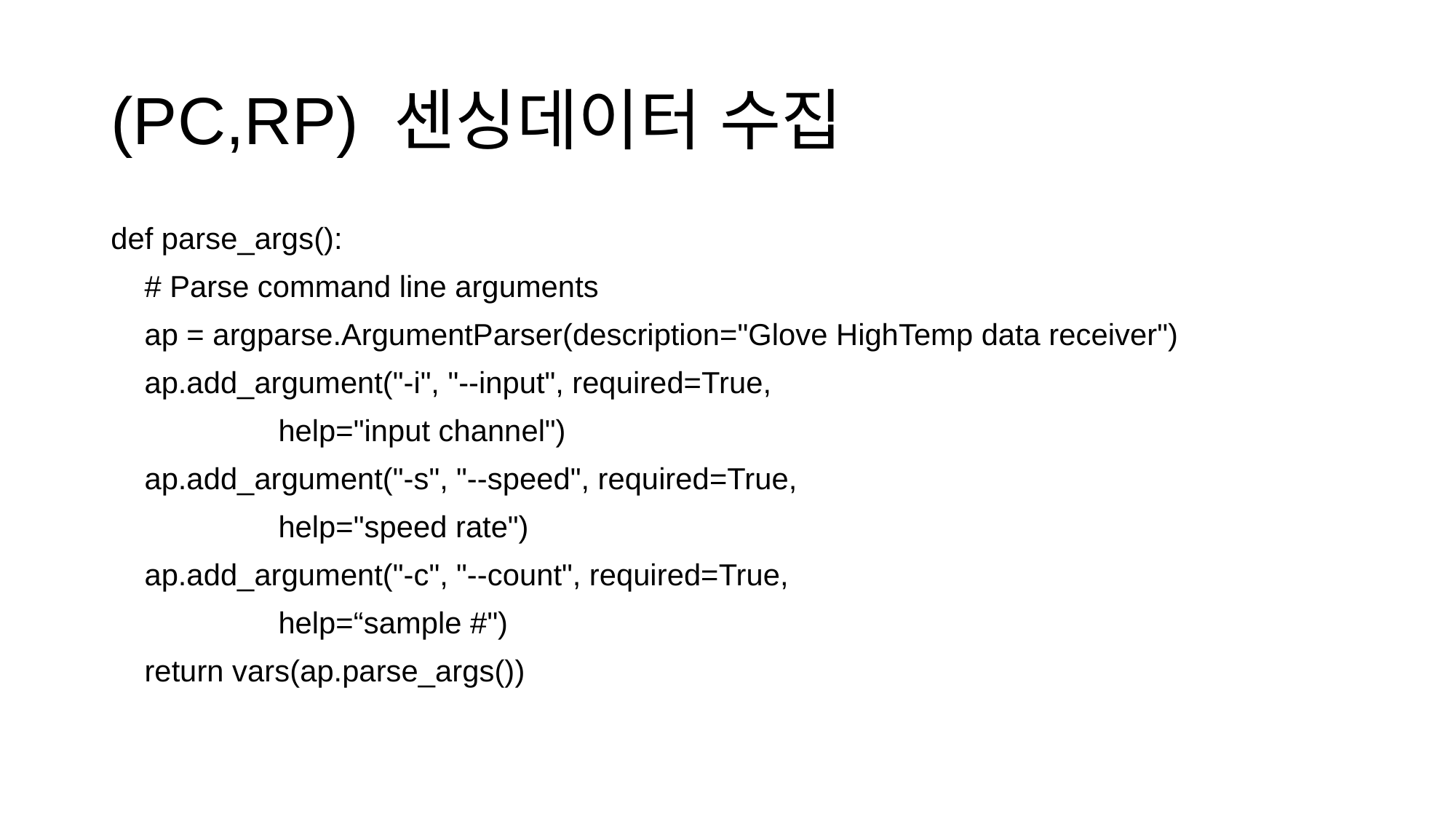

# (PC,RP) 센싱데이터 수집
def parse_args():
    # Parse command line arguments
    ap = argparse.ArgumentParser(description="Glove HighTemp data receiver")
    ap.add_argument("-i", "--input", required=True,
                    help="input channel")
    ap.add_argument("-s", "--speed", required=True,
                    help="speed rate")
    ap.add_argument("-c", "--count", required=True,
                    help=“sample #")
    return vars(ap.parse_args())